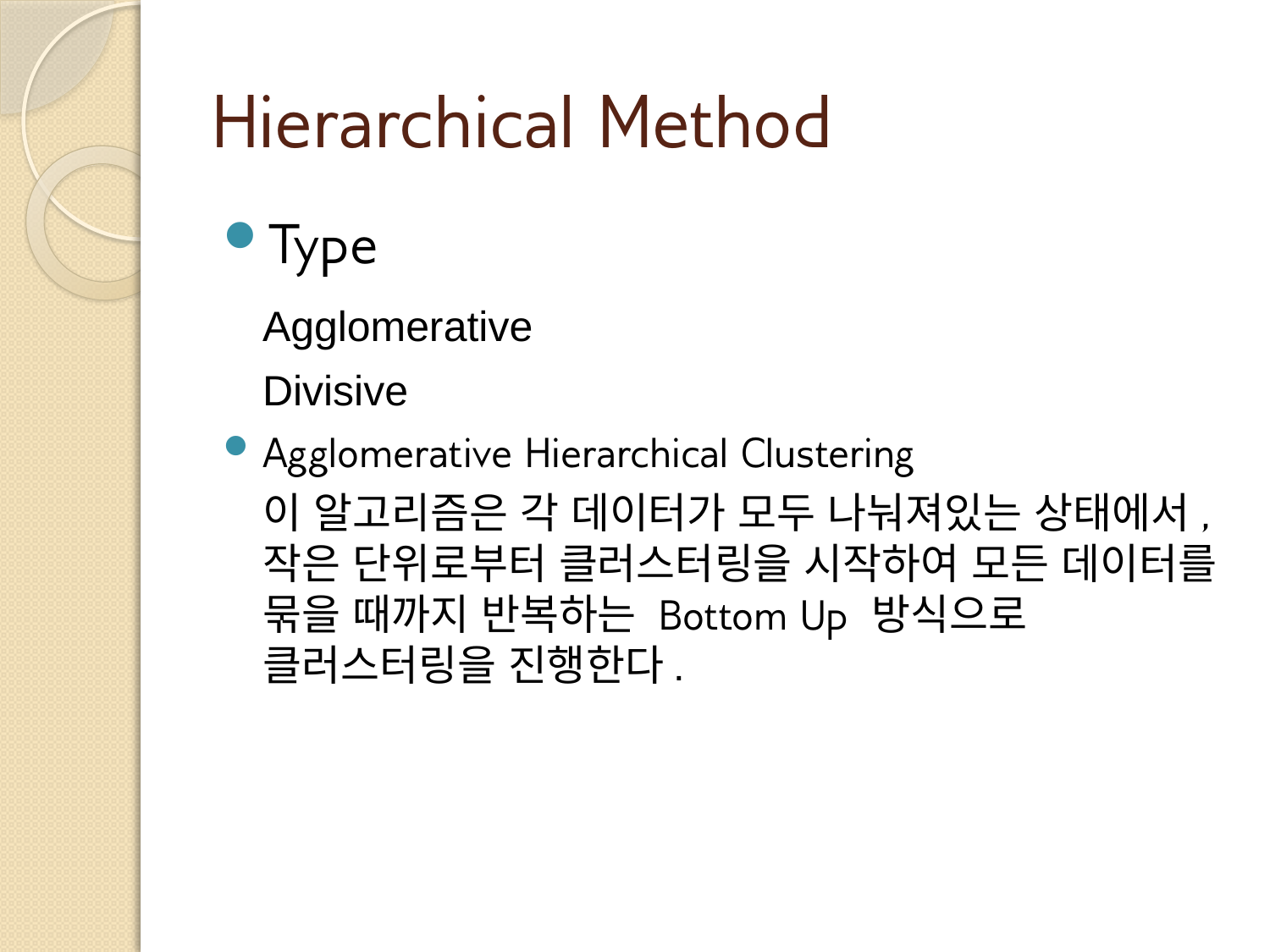

# Hierarchical Method
Type
	Agglomerative
	Divisive
Agglomerative Hierarchical Clustering
	이 알고리즘은 각 데이터가 모두 나눠져있는 상태에서, 작은 단위로부터 클러스터링을 시작하여 모든 데이터를 묶을 때까지 반복하는 Bottom Up 방식으로 클러스터링을 진행한다.